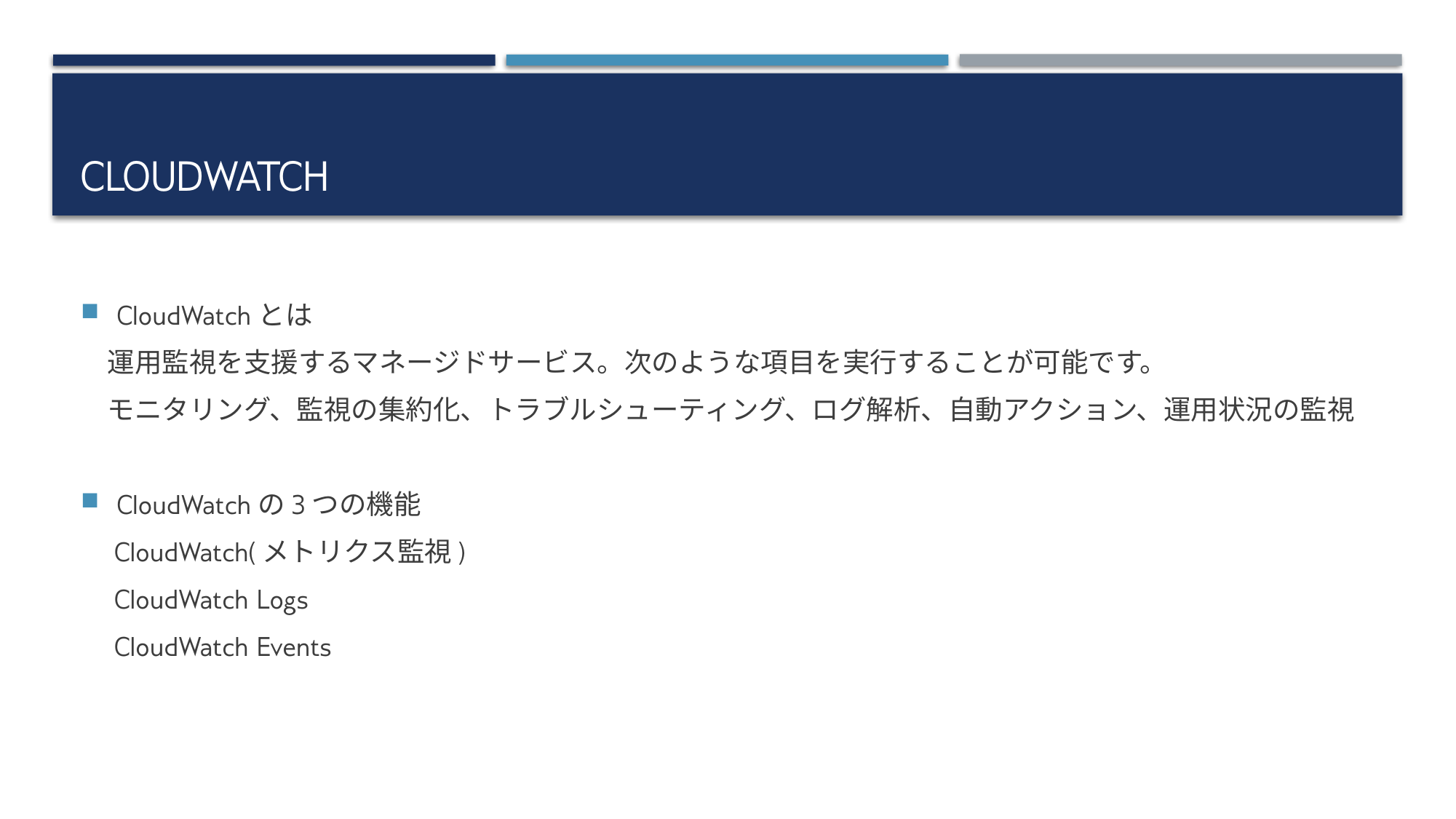

# CloudWatch
CloudWatchとは
　運用監視を支援するマネージドサービス。次のような項目を実行することが可能です。
　モニタリング、監視の集約化、トラブルシューティング、ログ解析、自動アクション、運用状況の監視

CloudWatchの3つの機能
　CloudWatch(メトリクス監視)
　CloudWatch Logs
　CloudWatch Events